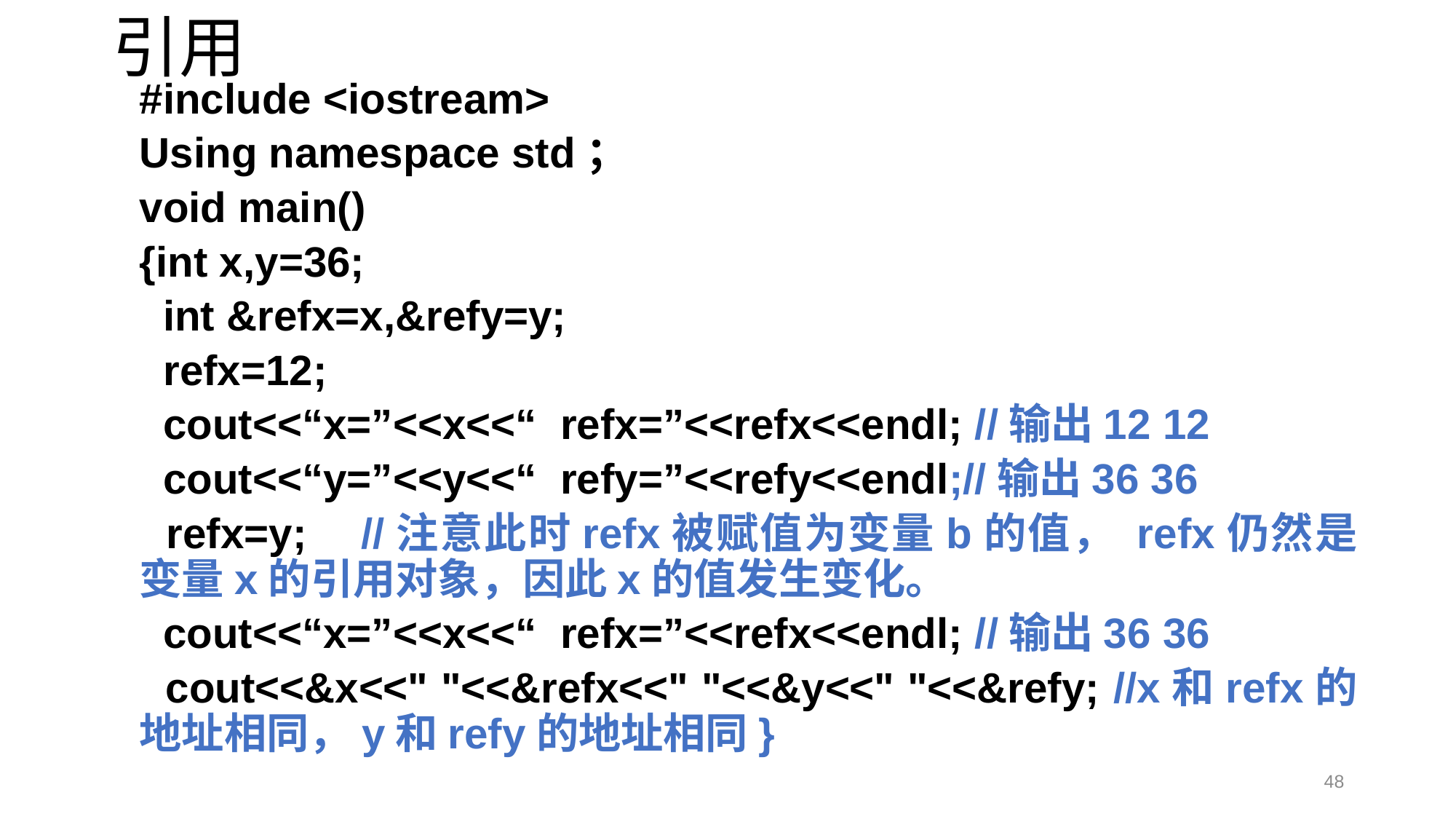

# 引用
#include <iostream>
Using namespace std；
void main()
{int x,y=36;
  int &refx=x,&refy=y;
  refx=12;
  cout<<“x=”<<x<<“  refx=”<<refx<<endl; //输出12 12
  cout<<“y=”<<y<<“  refy=”<<refy<<endl;//输出36 36
  refx=y;    //注意此时refx被赋值为变量b的值， refx仍然是变量x的引用对象，因此x的值发生变化。
  cout<<“x=”<<x<<“  refx=”<<refx<<endl; //输出36 36
  cout<<&x<<" "<<&refx<<" "<<&y<<" "<<&refy; //x和refx的地址相同，y和refy的地址相同}
48